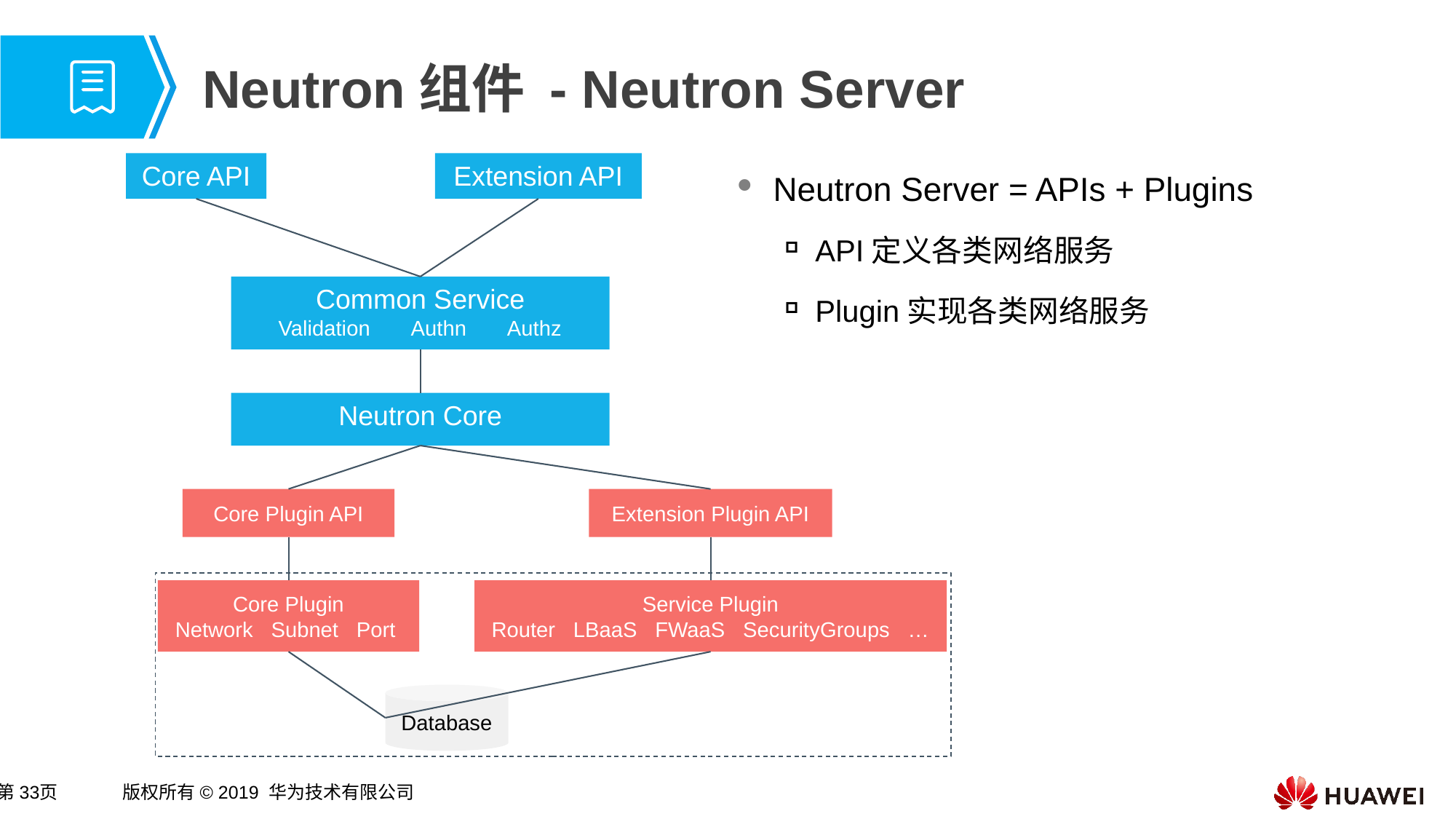

# Neutron组件 - Neutron Server
Neutron Server = APIs + Plugins
API定义各类网络服务
Plugin实现各类网络服务
Core API
Extension API
Common Service
Validation       Authn       Authz
Neutron Core
Core Plugin API
Extension Plugin API

Service Plugin
Router   LBaaS   FWaaS   SecurityGroups   …
Core Plugin
Network   Subnet   Port
Database